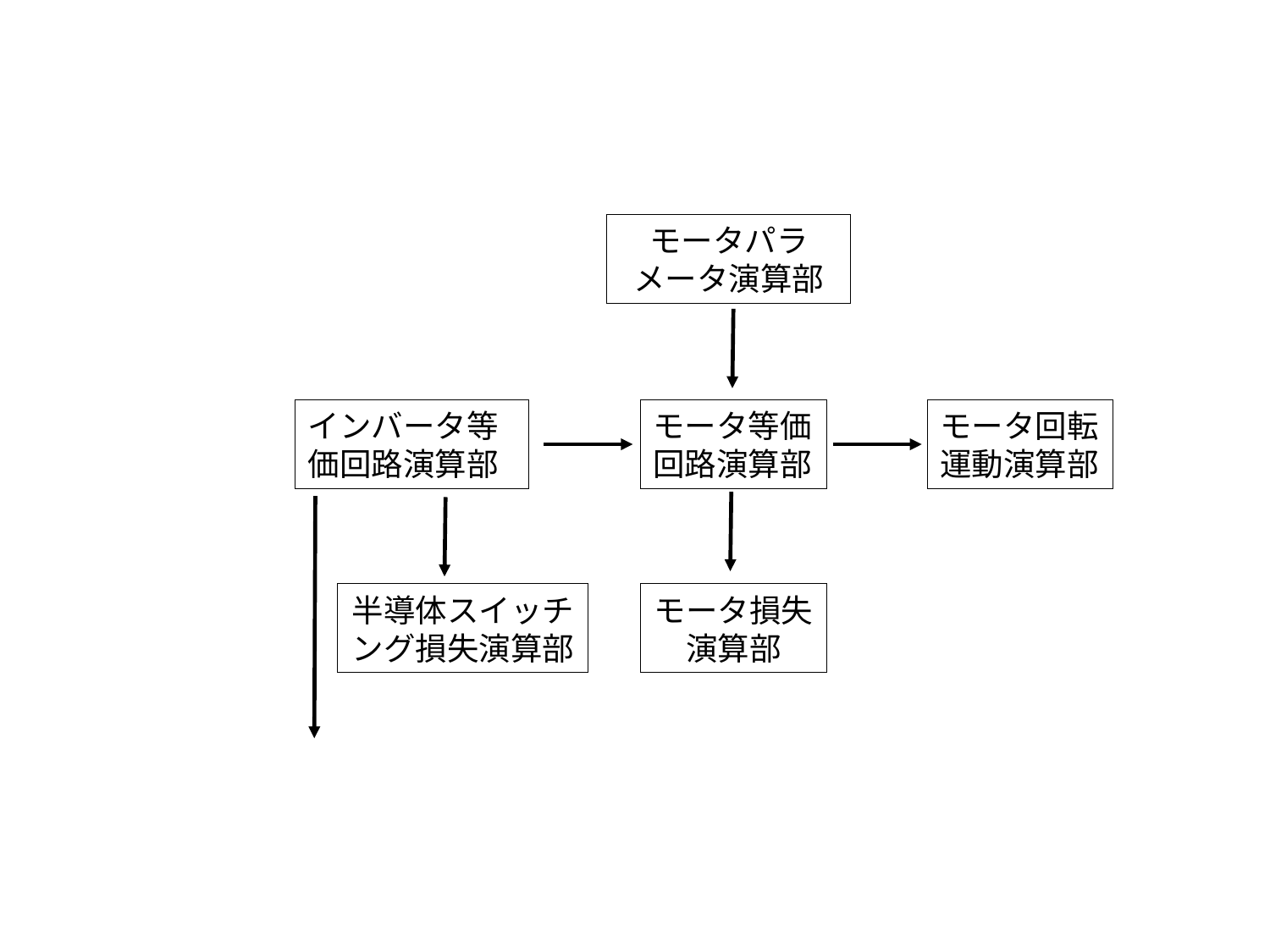

モータパラメータ演算部
インバータ等価回路演算部
モータ等価回路演算部
モータ回転運動演算部
半導体スイッチング損失演算部
モータ損失演算部